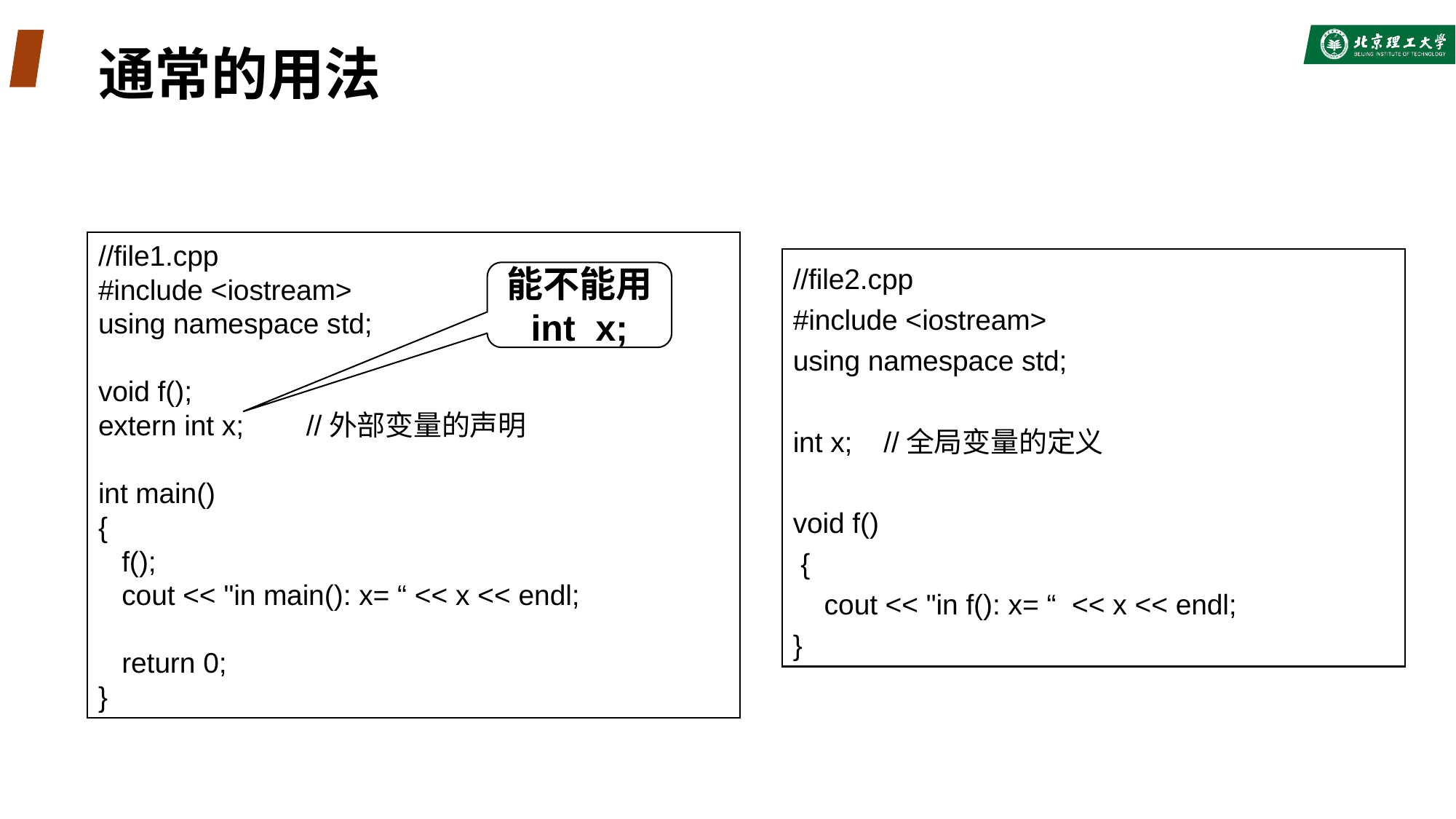

#
通常的用法
//file1.cpp
#include <iostream>
using namespace std;

void f();
extern int x;        //外部变量的声明

int main()
{
   f();
   cout << "in main(): x= “ << x << endl;

   return 0;
}
//file2.cpp
#include <iostream>
using namespace std;

int x;    //全局变量的定义

void f()
 {
    cout << "in f(): x= “  << x << endl;
}
能不能用
int  x;